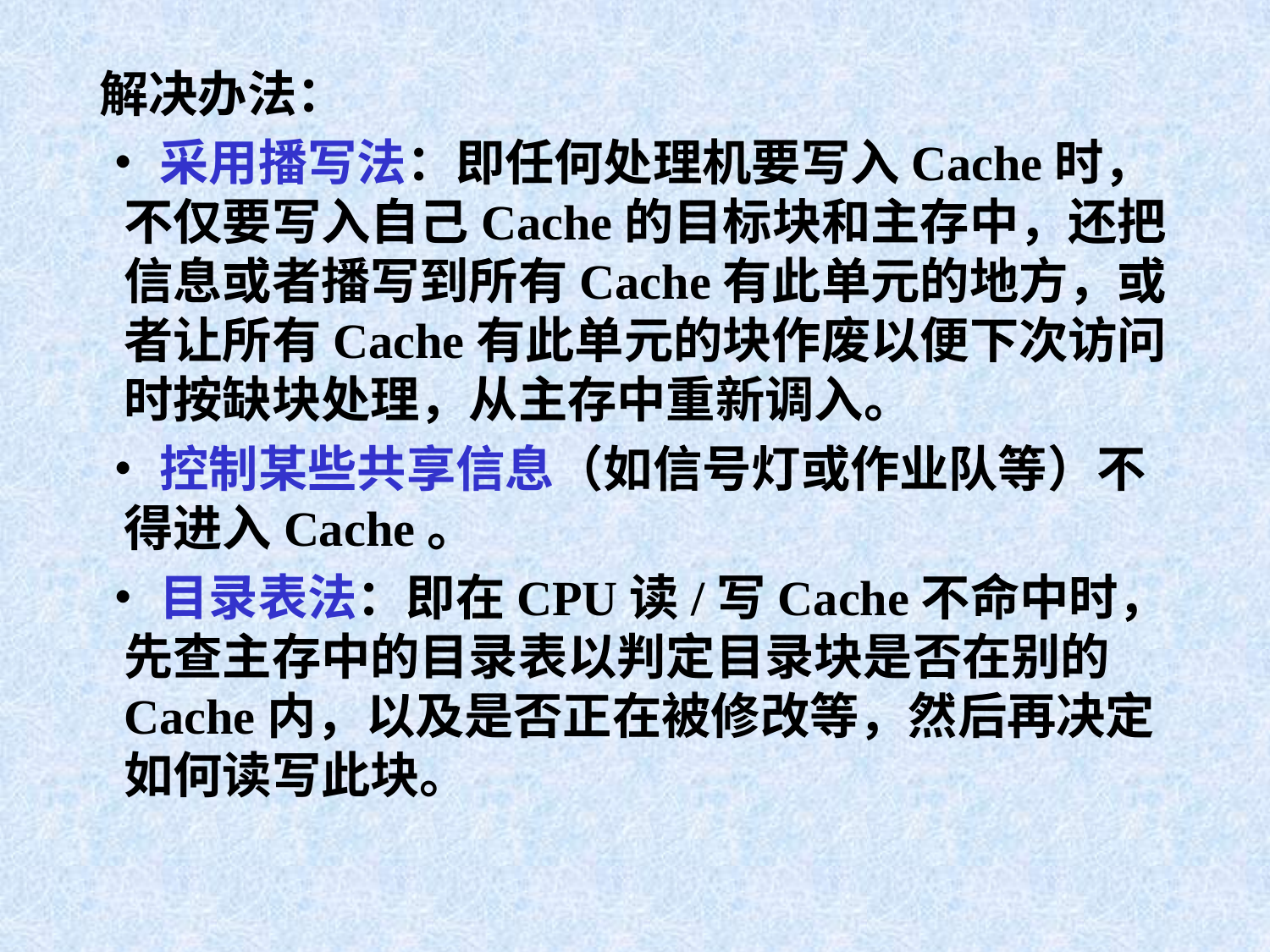

解决办法：
  •采用播写法：即任何处理机要写入Cache时，不仅要写入自己Cache的目标块和主存中，还把信息或者播写到所有Cache有此单元的地方，或者让所有Cache有此单元的块作废以便下次访问时按缺块处理，从主存中重新调入。
  •控制某些共享信息（如信号灯或作业队等）不得进入Cache。
  •目录表法：即在CPU读/写Cache不命中时，先查主存中的目录表以判定目录块是否在别的Cache内，以及是否正在被修改等，然后再决定如何读写此块。